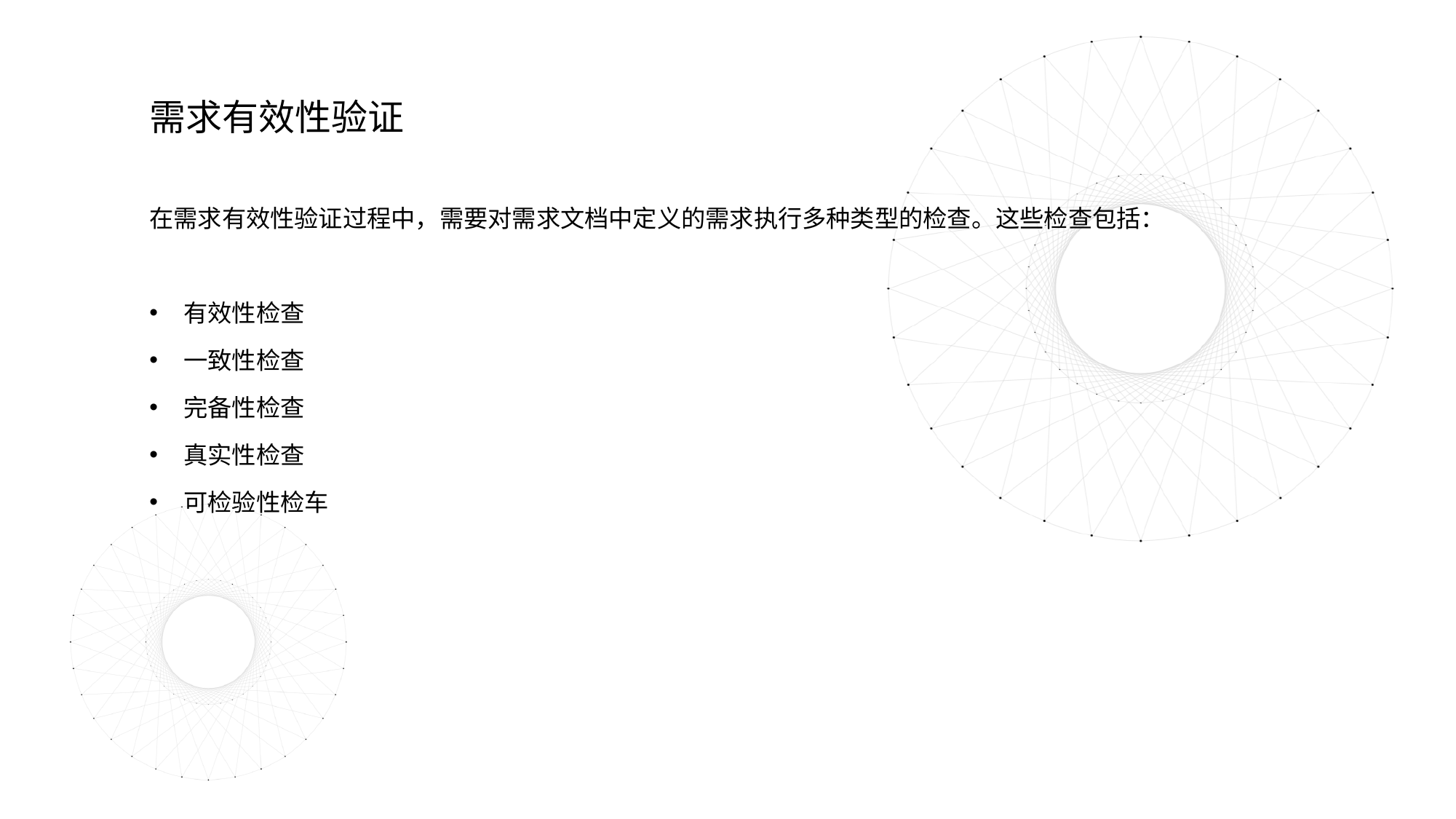

需求有效性验证
在需求有效性验证过程中，需要对需求文档中定义的需求执行多种类型的检查。这些检查包括：

有效性检查
一致性检查
完备性检查
真实性检查
可检验性检车